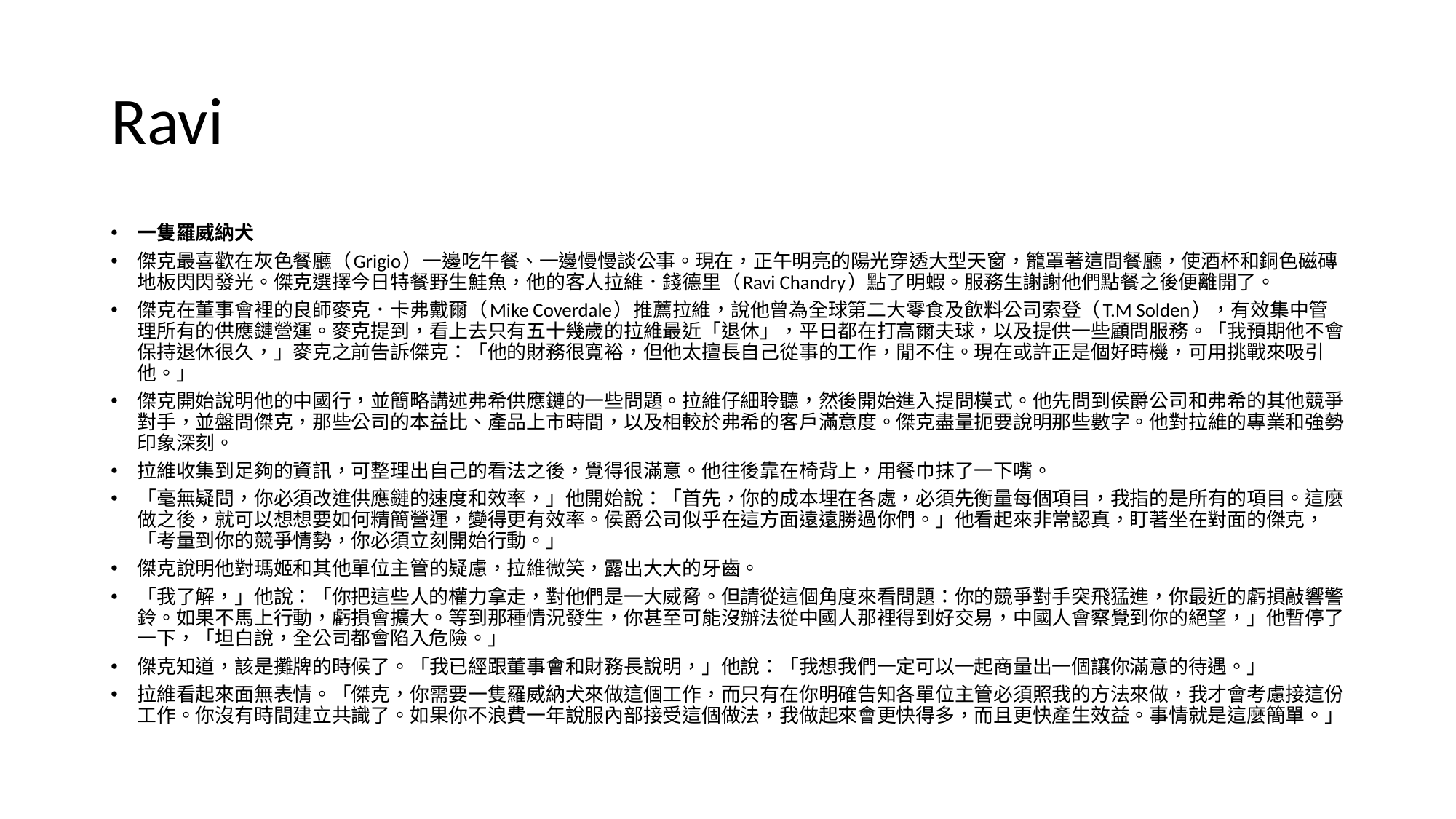

# Ravi
一隻羅威納犬
傑克最喜歡在灰色餐廳（Grigio）一邊吃午餐、一邊慢慢談公事。現在，正午明亮的陽光穿透大型天窗，籠罩著這間餐廳，使酒杯和銅色磁磚地板閃閃發光。傑克選擇今日特餐野生鮭魚，他的客人拉維．錢德里（Ravi Chandry）點了明蝦。服務生謝謝他們點餐之後便離開了。
傑克在董事會裡的良師麥克．卡弗戴爾（Mike Coverdale）推薦拉維，說他曾為全球第二大零食及飲料公司索登（T.M Solden），有效集中管理所有的供應鏈營運。麥克提到，看上去只有五十幾歲的拉維最近「退休」，平日都在打高爾夫球，以及提供一些顧問服務。「我預期他不會保持退休很久，」麥克之前告訴傑克：「他的財務很寬裕，但他太擅長自己從事的工作，閒不住。現在或許正是個好時機，可用挑戰來吸引他。」
傑克開始說明他的中國行，並簡略講述弗希供應鏈的一些問題。拉維仔細聆聽，然後開始進入提問模式。他先問到侯爵公司和弗希的其他競爭對手，並盤問傑克，那些公司的本益比、產品上市時間，以及相較於弗希的客戶滿意度。傑克盡量扼要說明那些數字。他對拉維的專業和強勢印象深刻。
拉維收集到足夠的資訊，可整理出自己的看法之後，覺得很滿意。他往後靠在椅背上，用餐巾抹了一下嘴。
「毫無疑問，你必須改進供應鏈的速度和效率，」他開始說：「首先，你的成本埋在各處，必須先衡量每個項目，我指的是所有的項目。這麼做之後，就可以想想要如何精簡營運，變得更有效率。侯爵公司似乎在這方面遠遠勝過你們。」他看起來非常認真，盯著坐在對面的傑克，「考量到你的競爭情勢，你必須立刻開始行動。」
傑克說明他對瑪姬和其他單位主管的疑慮，拉維微笑，露出大大的牙齒。
「我了解，」他說：「你把這些人的權力拿走，對他們是一大威脅。但請從這個角度來看問題：你的競爭對手突飛猛進，你最近的虧損敲響警鈴。如果不馬上行動，虧損會擴大。等到那種情況發生，你甚至可能沒辦法從中國人那裡得到好交易，中國人會察覺到你的絕望，」他暫停了一下，「坦白說，全公司都會陷入危險。」
傑克知道，該是攤牌的時候了。「我已經跟董事會和財務長說明，」他說：「我想我們一定可以一起商量出一個讓你滿意的待遇。」
拉維看起來面無表情。「傑克，你需要一隻羅威納犬來做這個工作，而只有在你明確告知各單位主管必須照我的方法來做，我才會考慮接這份工作。你沒有時間建立共識了。如果你不浪費一年說服內部接受這個做法，我做起來會更快得多，而且更快產生效益。事情就是這麼簡單。」